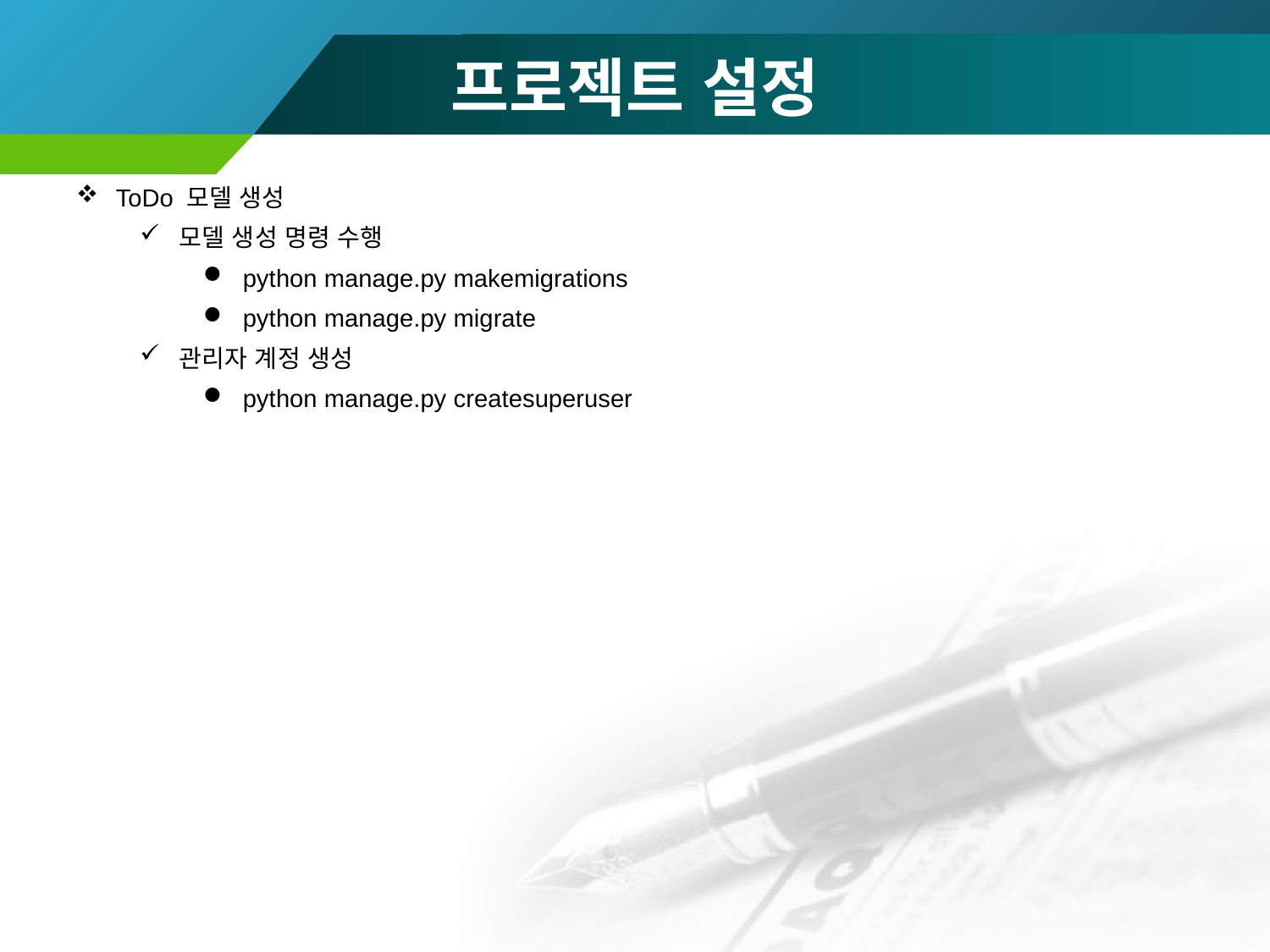

# 프로젝트 설정
ToDo 모델 생성
모델 생성 명령 수행
python manage.py makemigrations
python manage.py migrate
관리자 계정 생성
python manage.py createsuperuser